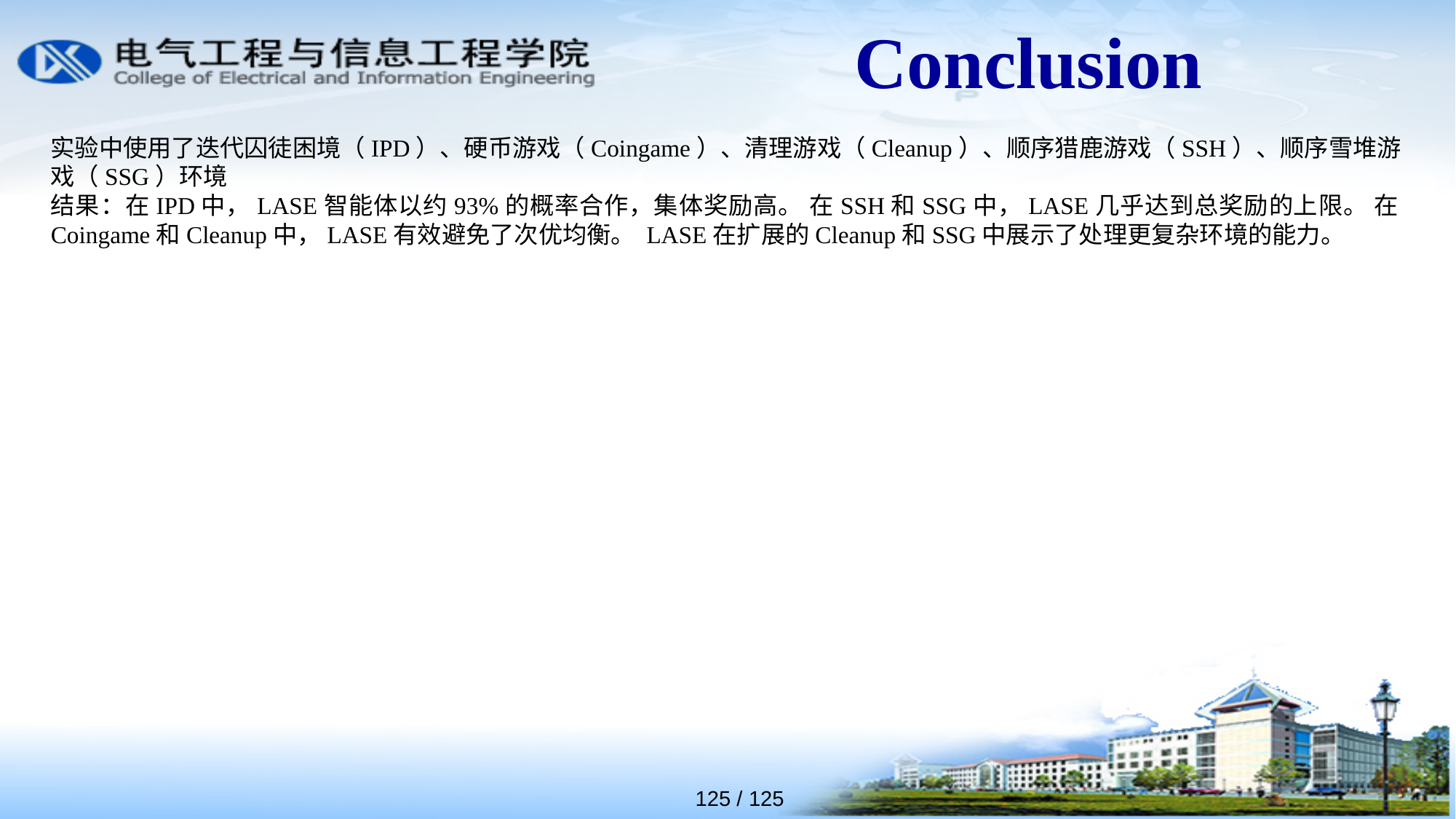

Conclusion
实验中使用了迭代囚徒困境（IPD）、硬币游戏（Coingame）、清理游戏（Cleanup）、顺序猎鹿游戏（SSH）、顺序雪堆游戏（SSG）环境
结果：在IPD中，LASE智能体以约93%的概率合作，集体奖励高。 在SSH和SSG中，LASE几乎达到总奖励的上限。 在Coingame和Cleanup中，LASE有效避免了次优均衡。 LASE在扩展的Cleanup和SSG中展示了处理更复杂环境的能力。
125 / 125